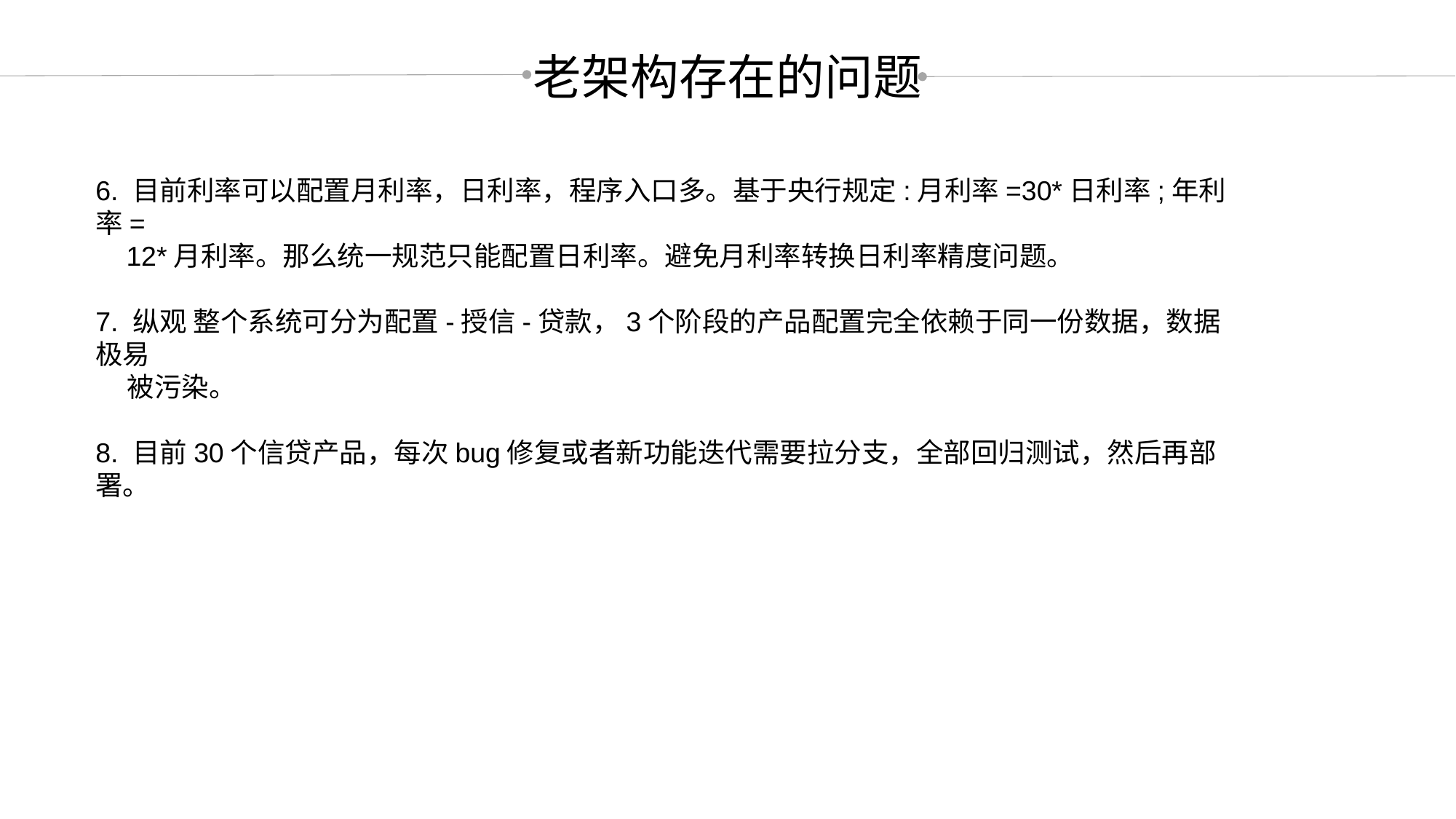

老架构存在的问题
6. 目前利率可以配置月利率，日利率，程序入口多。基于央行规定:月利率=30*日利率;年利率=
    12*月利率。那么统一规范只能配置日利率。避免月利率转换日利率精度问题。

7. 纵观 整个系统可分为配置-授信-贷款，3个阶段的产品配置完全依赖于同一份数据，数据极易
    被污染。

8. 目前30个信贷产品，每次bug修复或者新功能迭代需要拉分支，全部回归测试，然后再部署。